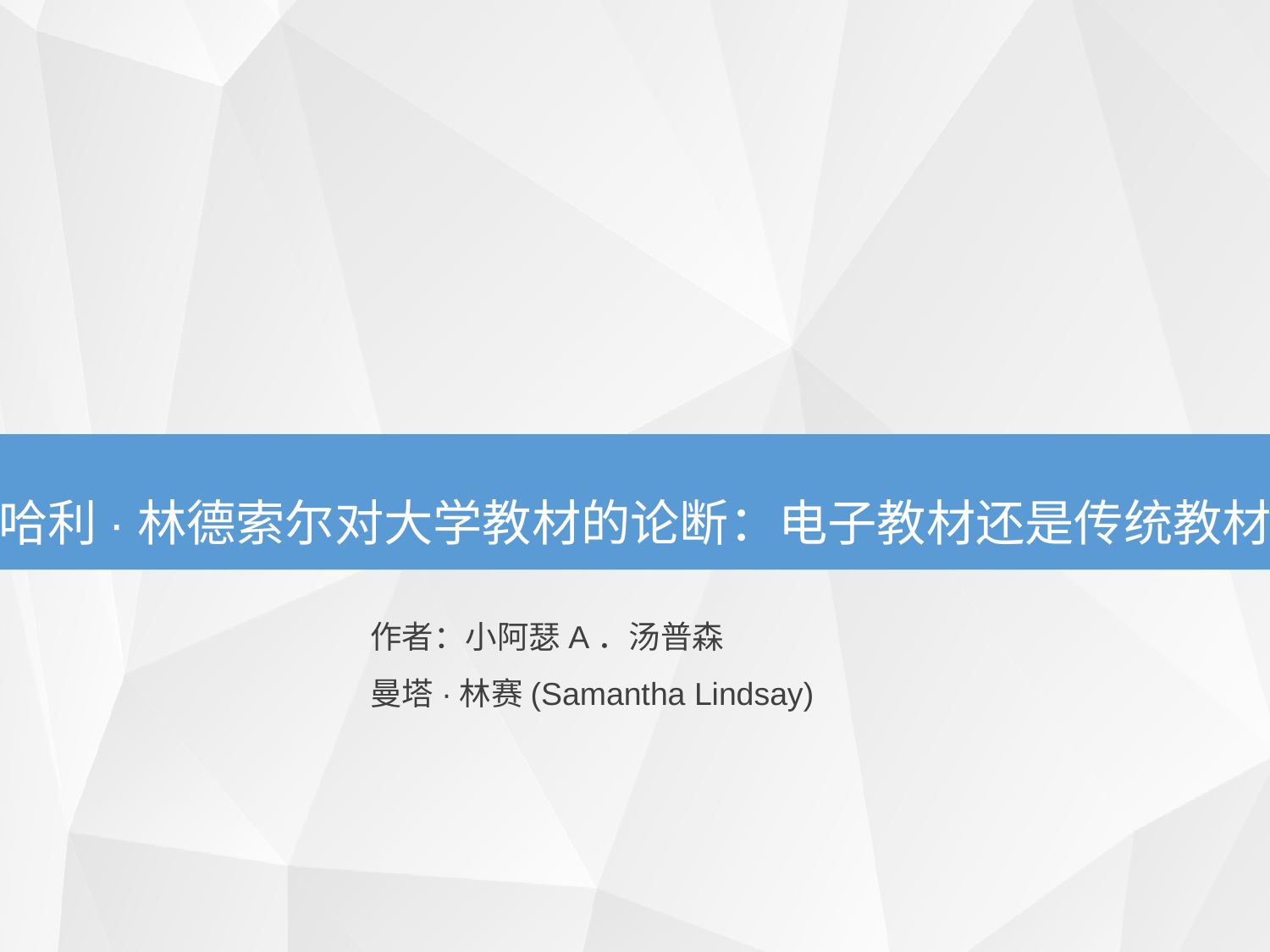

哈利·林德索尔对大学教材的论断：电子教材还是传统教材
作者：小阿瑟A．汤普森
曼塔·林赛(Samantha Lindsay)